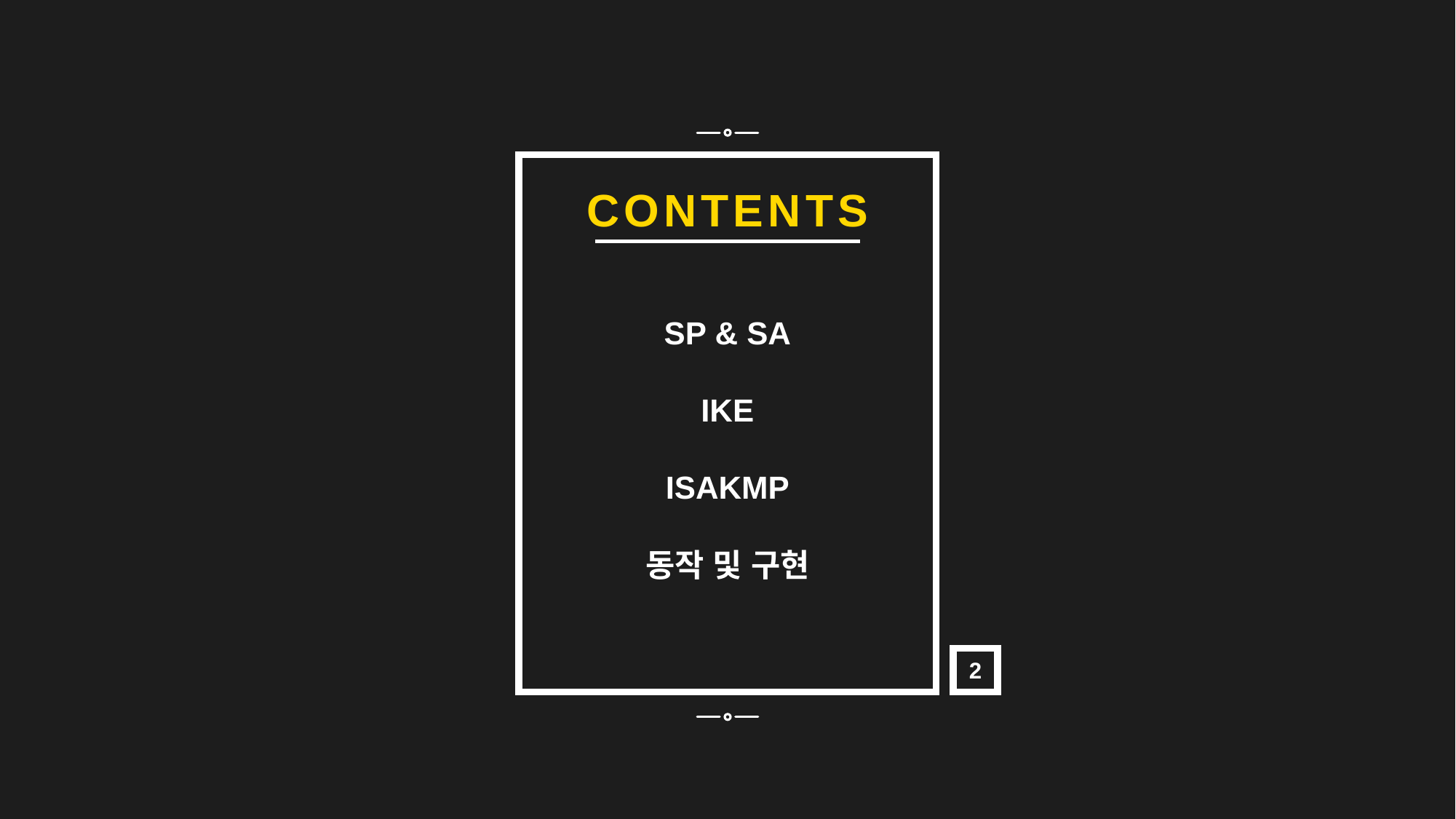

CONTENTS
SP & SA
IKE
ISAKMP
동작 및 구현
2